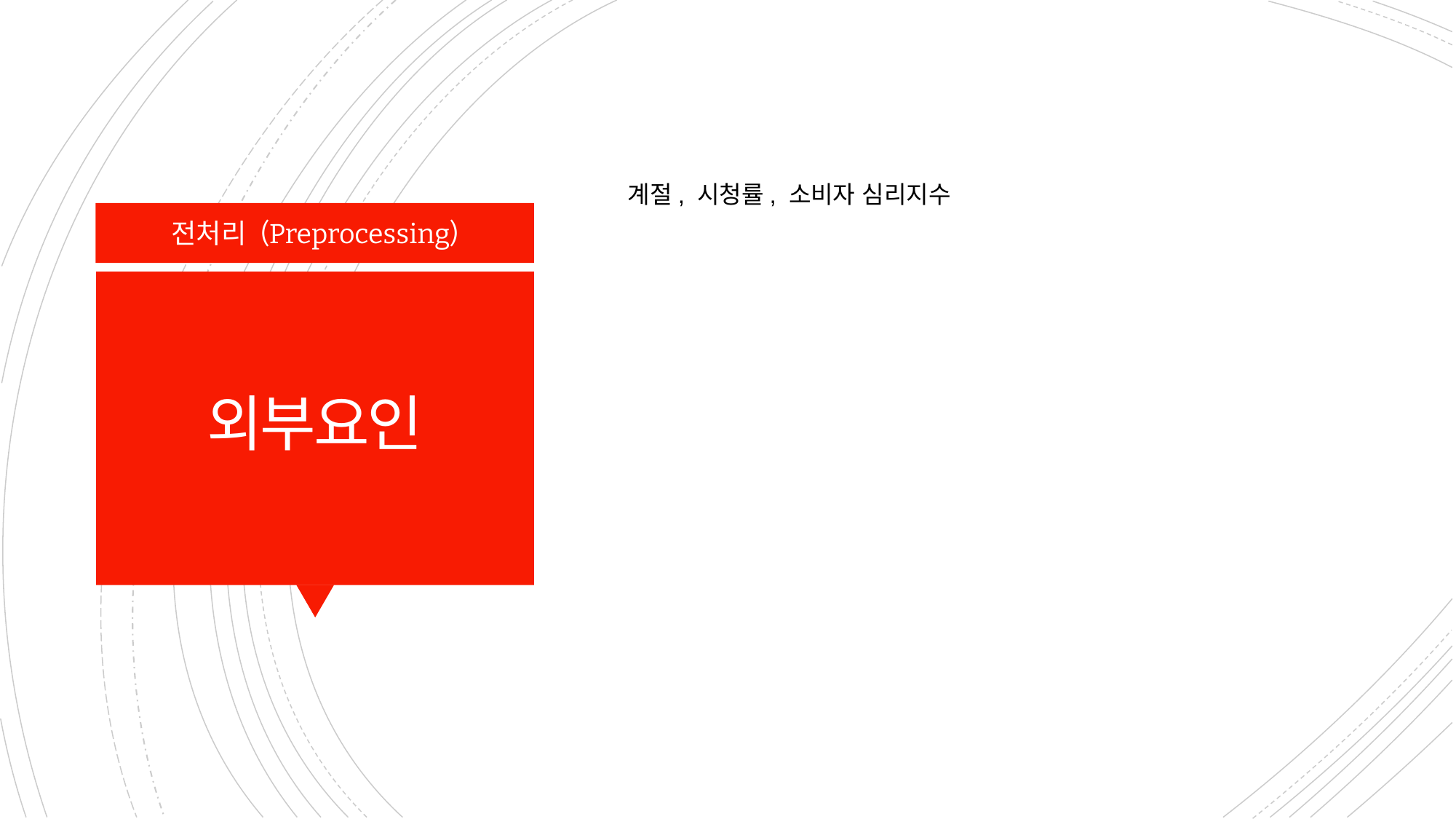

계절, 시청률, 소비자 심리지수
전처리 (Preprocessing)
# 외부요인